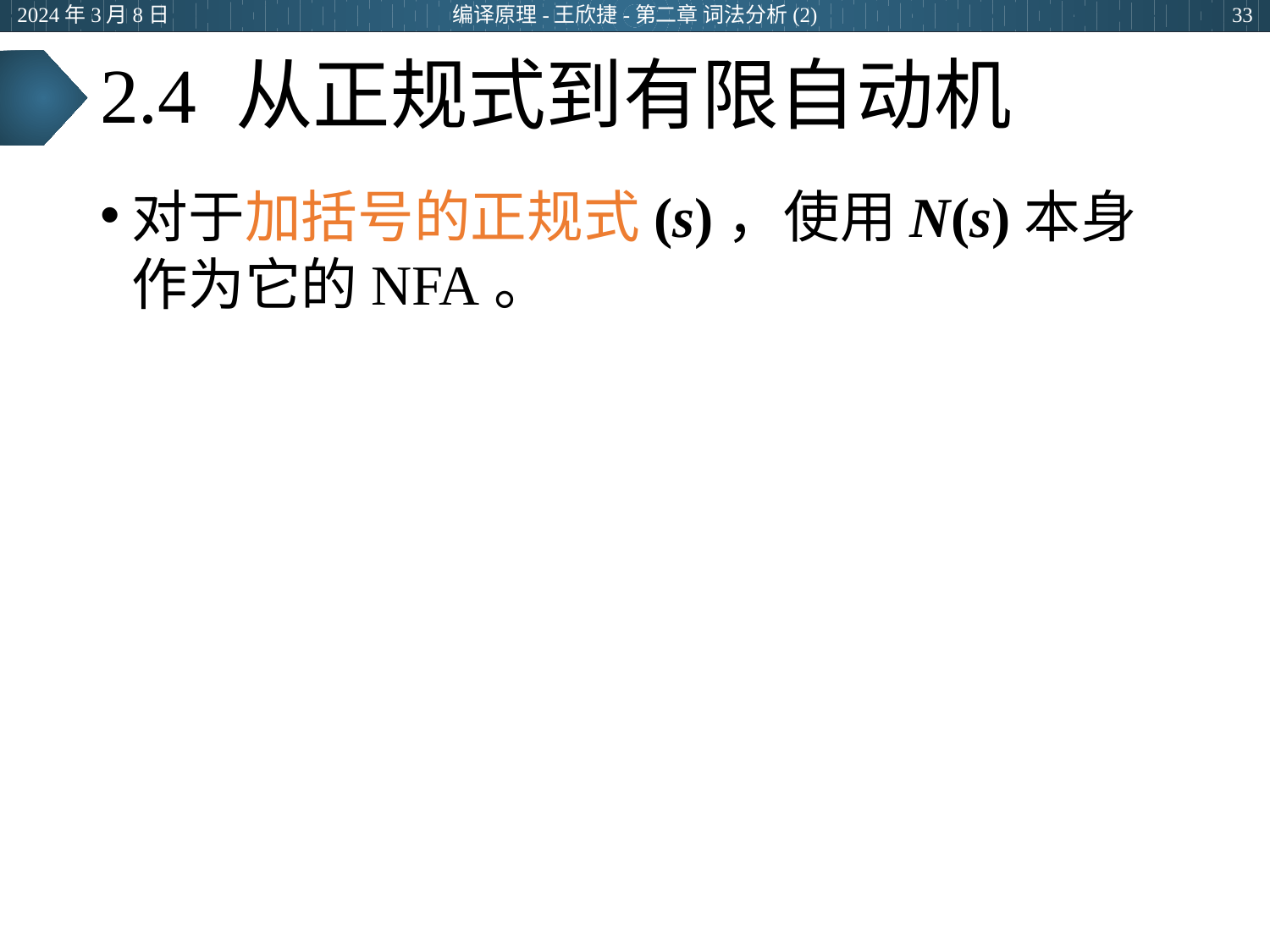

2024年3月8日
编译原理-王欣捷-第二章 词法分析(2)
33
# 2.4 从正规式到有限自动机
对于加括号的正规式(s)，使用N(s)本身作为它的NFA。